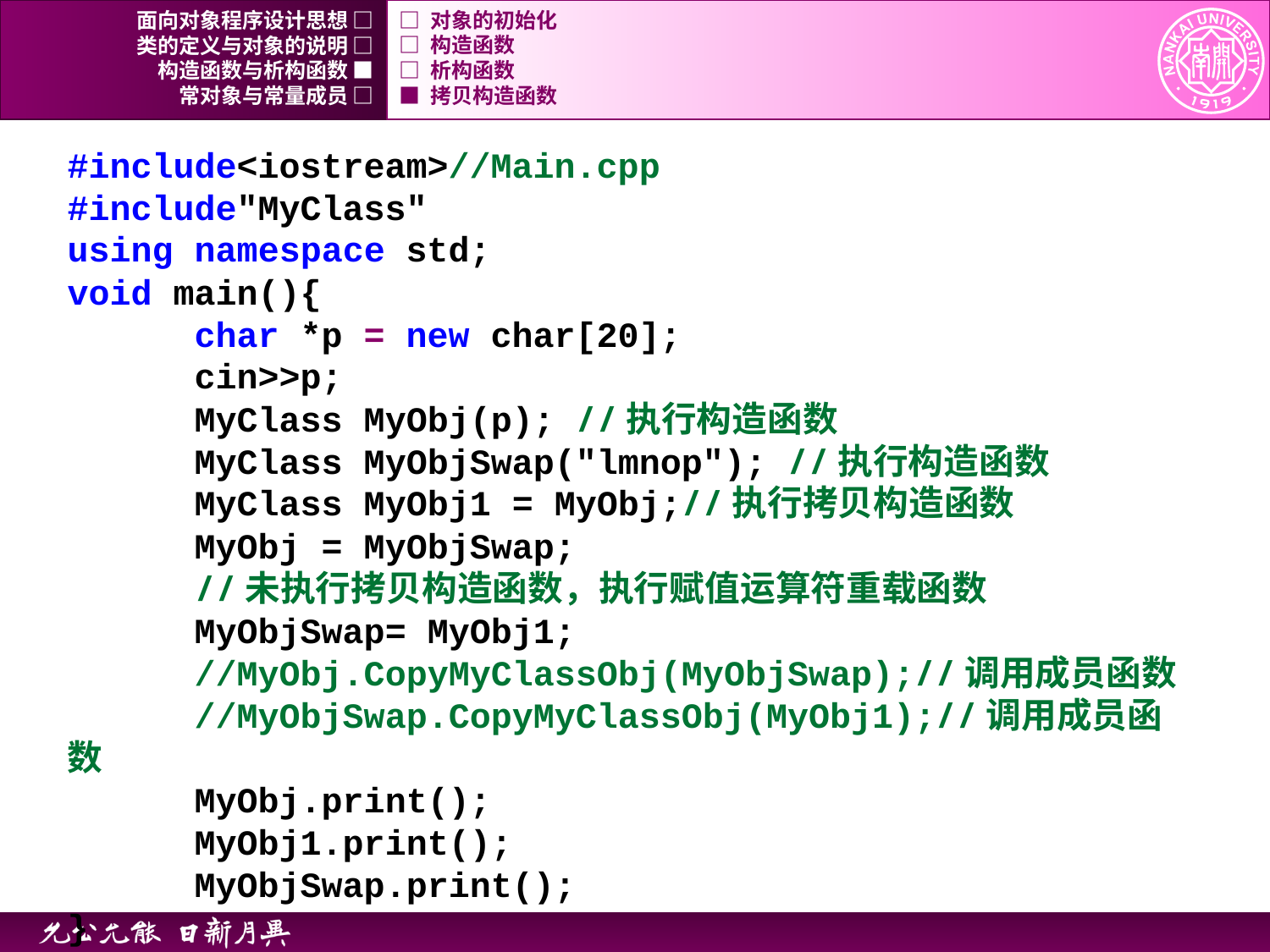

面向对象程序设计思想 □
□ 对象的初始化
类的定义与对象的说明 □
□ 构造函数
构造函数与析构函数 ■
□ 析构函数
常对象与常量成员 □

■ 拷贝构造函数
#include<iostream>//Main.cpp
#include"MyClass"
using namespace std;
void main(){
	char *p = new char[20];
	cin>>p;
	MyClass MyObj(p); //执行构造函数
	MyClass MyObjSwap("lmnop"); //执行构造函数
	MyClass MyObj1 = MyObj;//执行拷贝构造函数
	MyObj = MyObjSwap;
	//未执行拷贝构造函数，执行赋值运算符重载函数
	MyObjSwap= MyObj1;
	//MyObj.CopyMyClassObj(MyObjSwap);//调用成员函数
	//MyObjSwap.CopyMyClassObj(MyObj1);//调用成员函数
	MyObj.print();
	MyObj1.print();
	MyObjSwap.print();
}